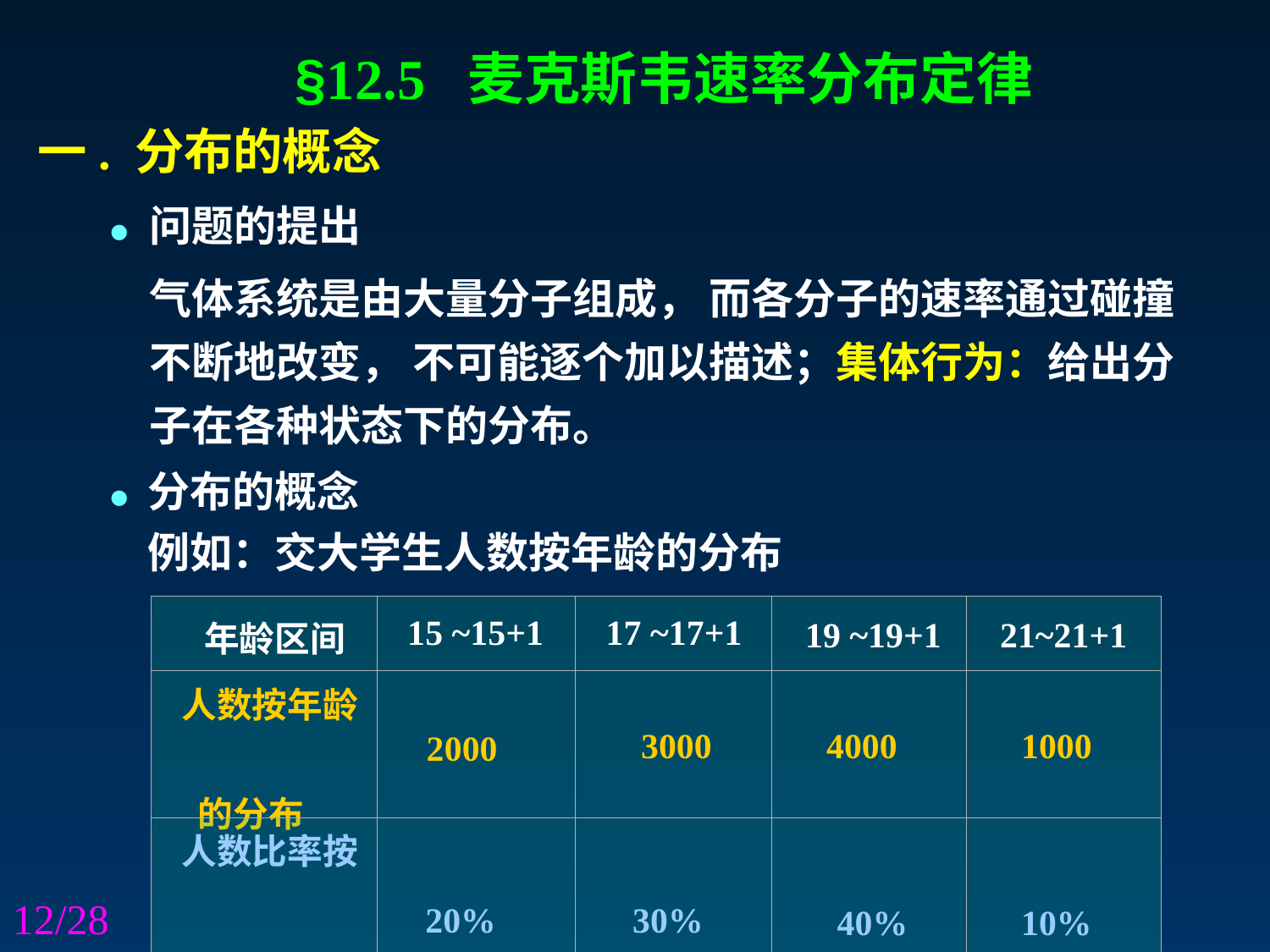

§12.5  麦克斯韦速率分布定律
一. 分布的概念
·
问题的提出
气体系统是由大量分子组成， 而各分子的速率通过碰撞不断地改变， 不可能逐个加以描述；集体行为：给出分子在各种状态下的分布。
·
分布的概念
例如：交大学生人数按年龄的分布
| 年龄区间 | 15 ~15+1 | 17 ~17+1 | 19 ~19+1 | 21~21+1 |
| --- | --- | --- | --- | --- |
| 人数按年龄 的分布 | 2000 | 3000 | 4000 | 1000 |
| 人数比率按 年龄的分布 | 20% | 30% | 40% | 10% |
12/28